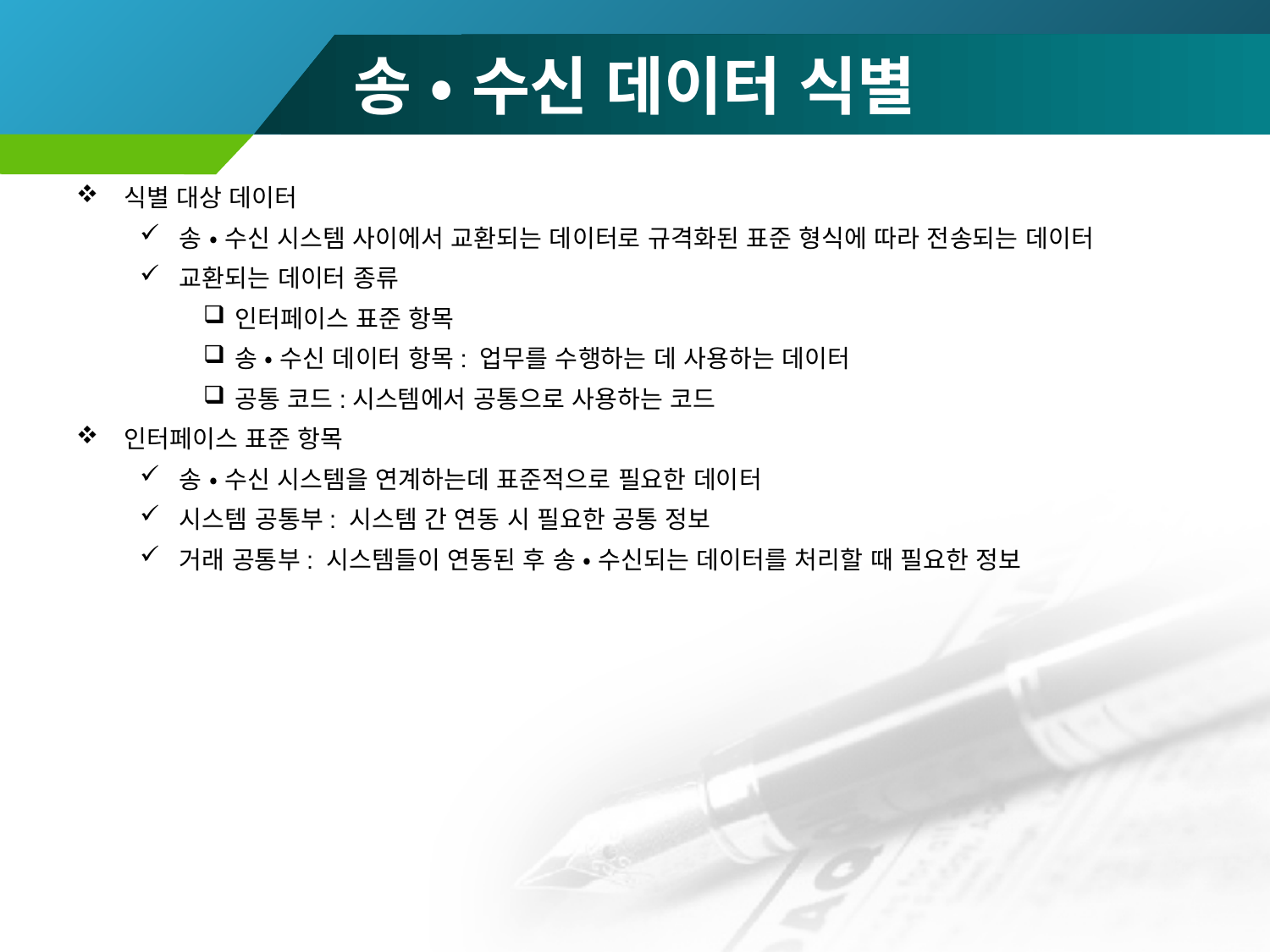

# 송 • 수신 데이터 식별
식별 대상 데이터
송 • 수신 시스템 사이에서 교환되는 데이터로 규격화된 표준 형식에 따라 전송되는 데이터
교환되는 데이터 종류
인터페이스 표준 항목
송 • 수신 데이터 항목: 업무를 수행하는 데 사용하는 데이터
공통 코드:시스템에서 공통으로 사용하는 코드
인터페이스 표준 항목
송 • 수신 시스템을 연계하는데 표준적으로 필요한 데이터
시스템 공통부: 시스템 간 연동 시 필요한 공통 정보
거래 공통부: 시스템들이 연동된 후 송 • 수신되는 데이터를 처리할 때 필요한 정보